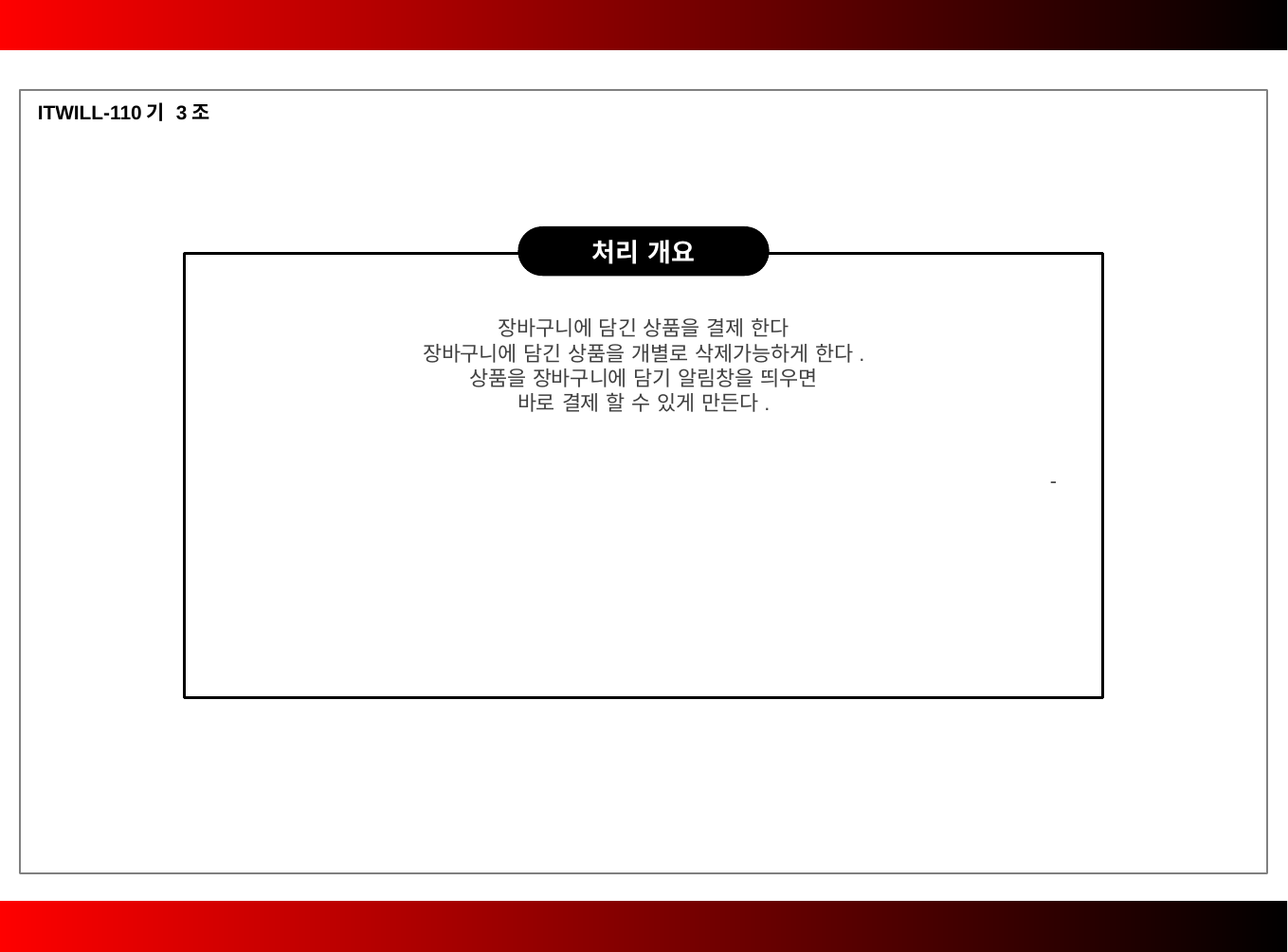

ITWILL-110기 3조
처리 개요

장바구니에 담긴 상품을 결제 한다
장바구니에 담긴 상품을 개별로 삭제가능하게 한다.
상품을 장바구니에 담기 알림창을 띄우면
바로 결제 할 수 있게 만든다.

-